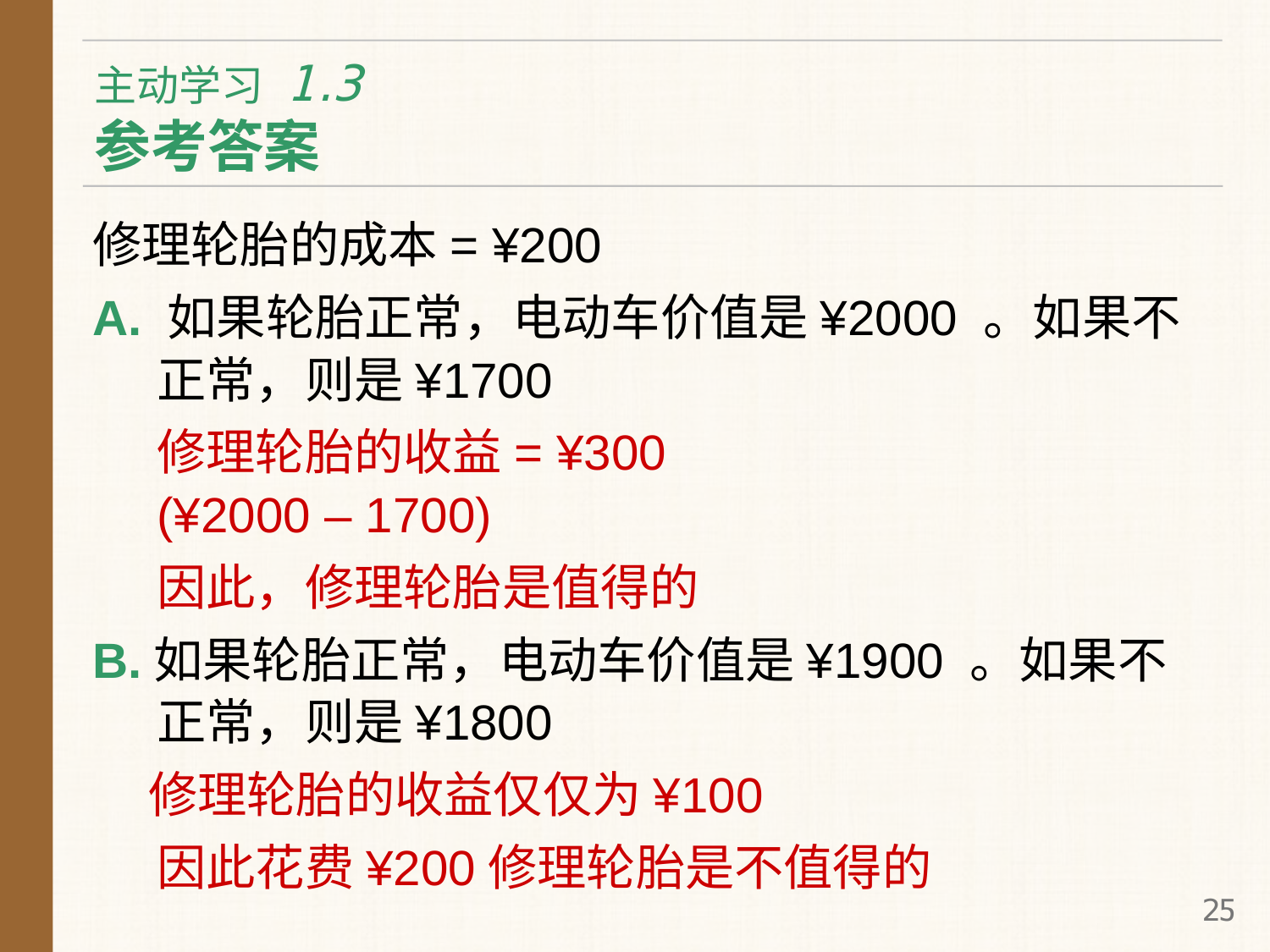

# 主动学习 1.3 参考答案
修理轮胎的成本= ¥200
A. 如果轮胎正常，电动车价值是¥2000 。如果不正常，则是¥1700
	修理轮胎的收益= ¥300
(¥2000 – 1700)
	因此，修理轮胎是值得的
B.如果轮胎正常，电动车价值是¥1900 。如果不正常，则是¥1800
    修理轮胎的收益仅仅为¥100
	因此花费¥200修理轮胎是不值得的
25